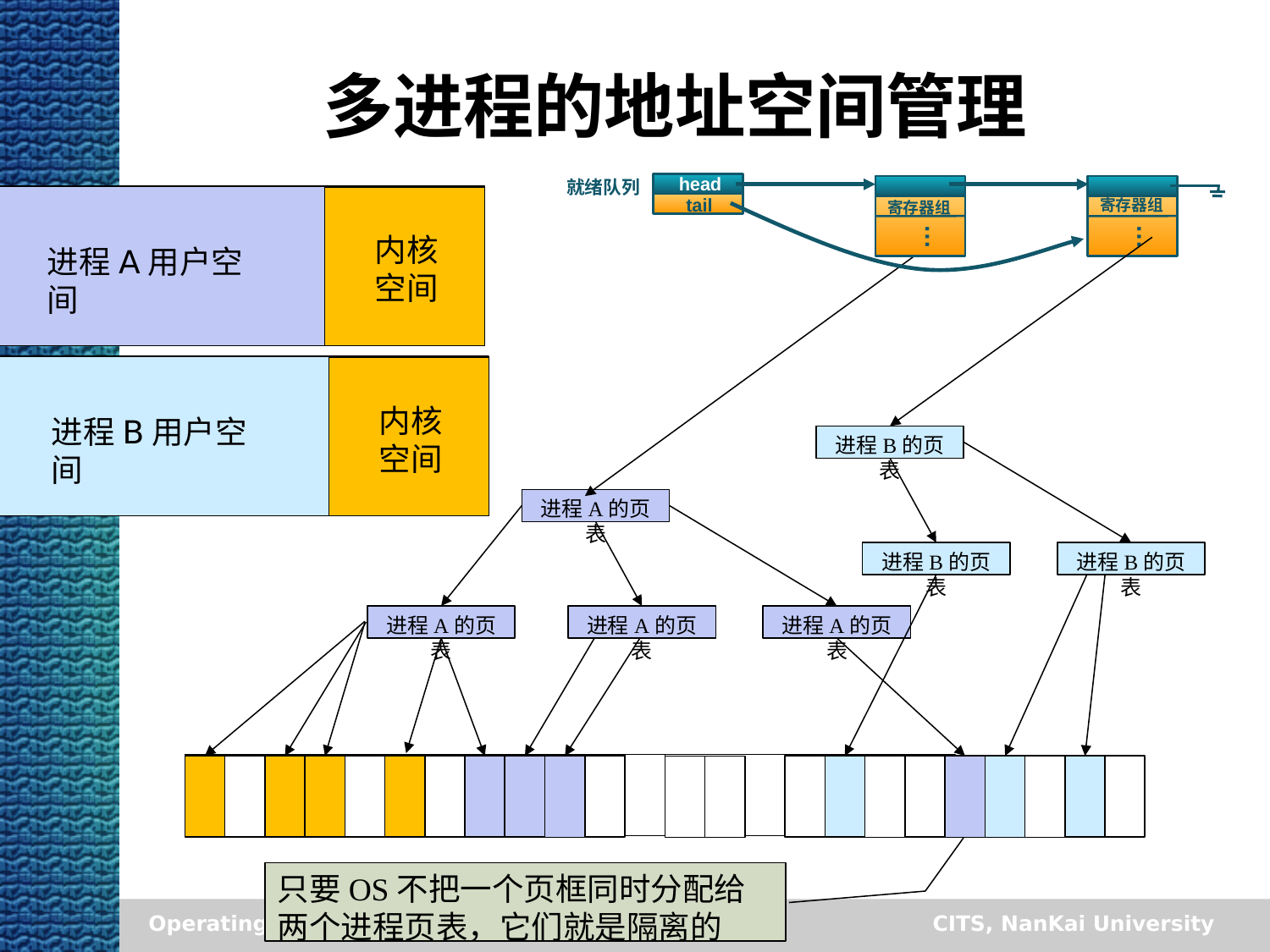

# 多进程的地址空间管理
head

tail
就绪队列

寄存器组

…

寄存器组

…

内核
空间
进程A用户空间

内核
空间
进程B用户空间
进程B的页表
进程A的页表
进程B的页表
进程B的页表
进程A的页表
进程A的页表
进程A的页表

只要OS不把一个页框同时分配给两个进程页表，它们就是隔离的
Operating System
4
CITS, NanKai University